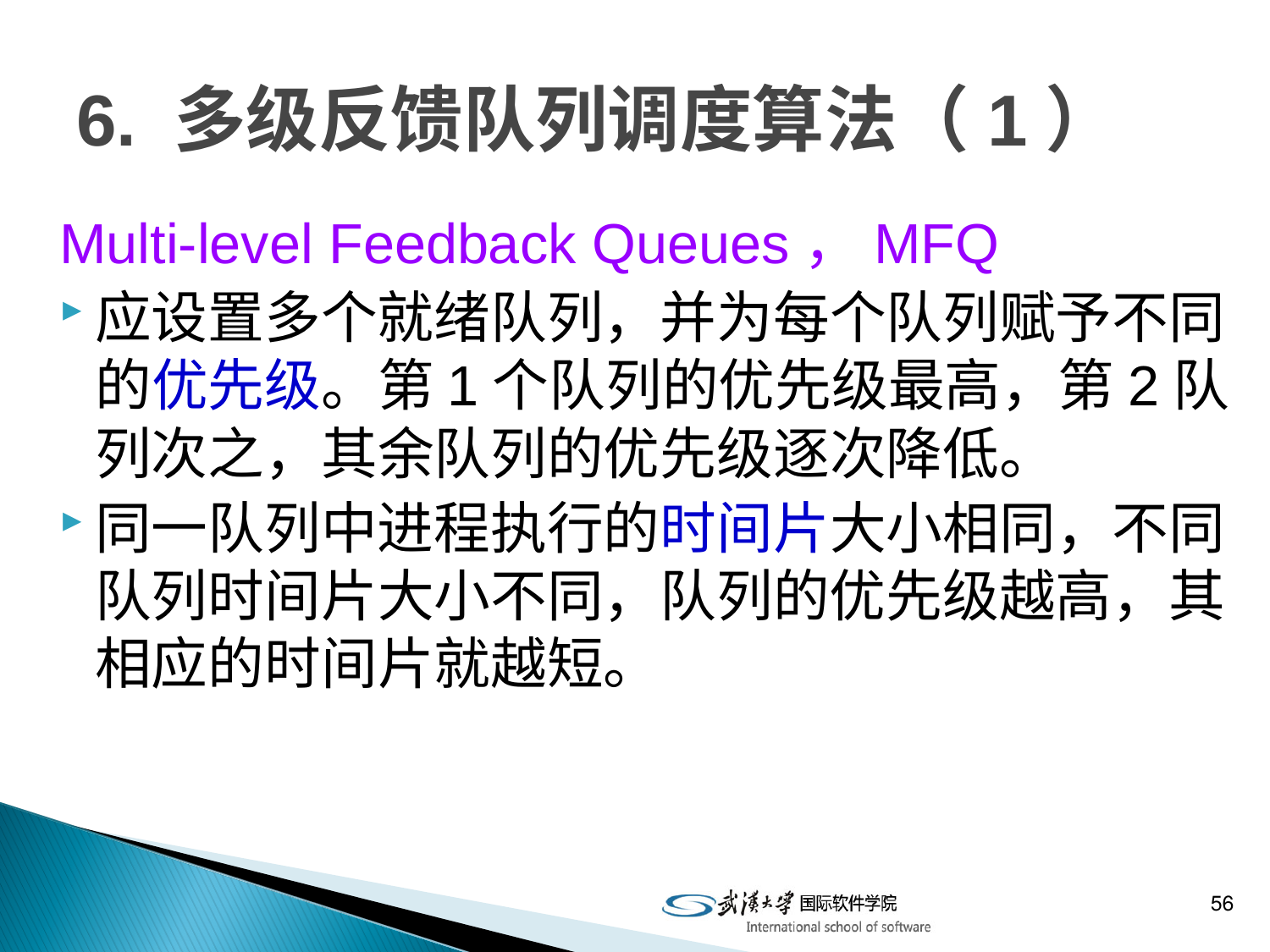

# 6. 多级反馈队列调度算法（1）
Multi-level Feedback Queues，MFQ
应设置多个就绪队列，并为每个队列赋予不同的优先级。第1个队列的优先级最高，第2队列次之，其余队列的优先级逐次降低。
同一队列中进程执行的时间片大小相同，不同队列时间片大小不同，队列的优先级越高，其相应的时间片就越短。